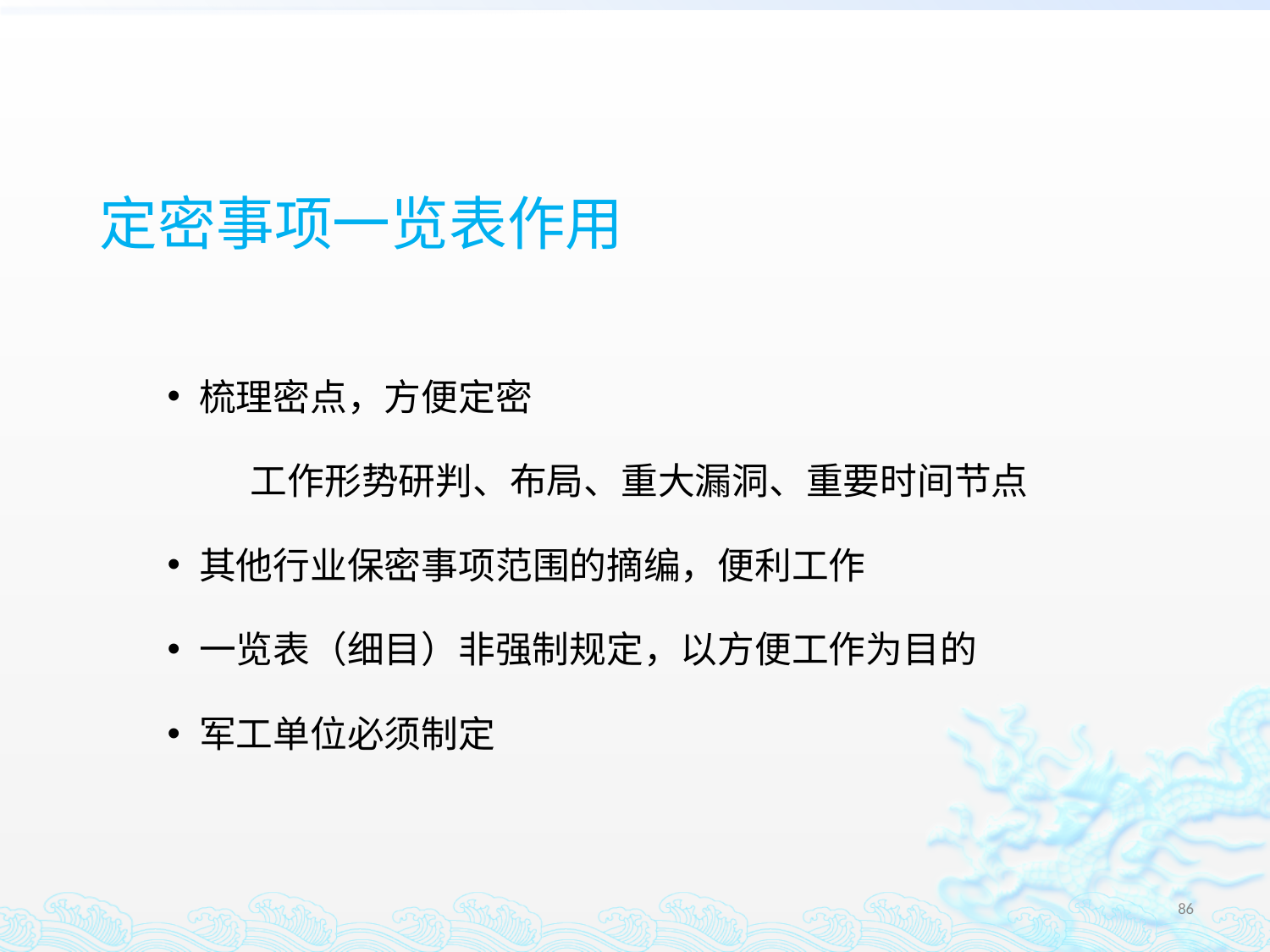

定密事项一览表作用

梳理密点，方便定密
         工作形势研判、布局、重大漏洞、重要时间节点
其他行业保密事项范围的摘编，便利工作
一览表（细目）非强制规定，以方便工作为目的
军工单位必须制定
86